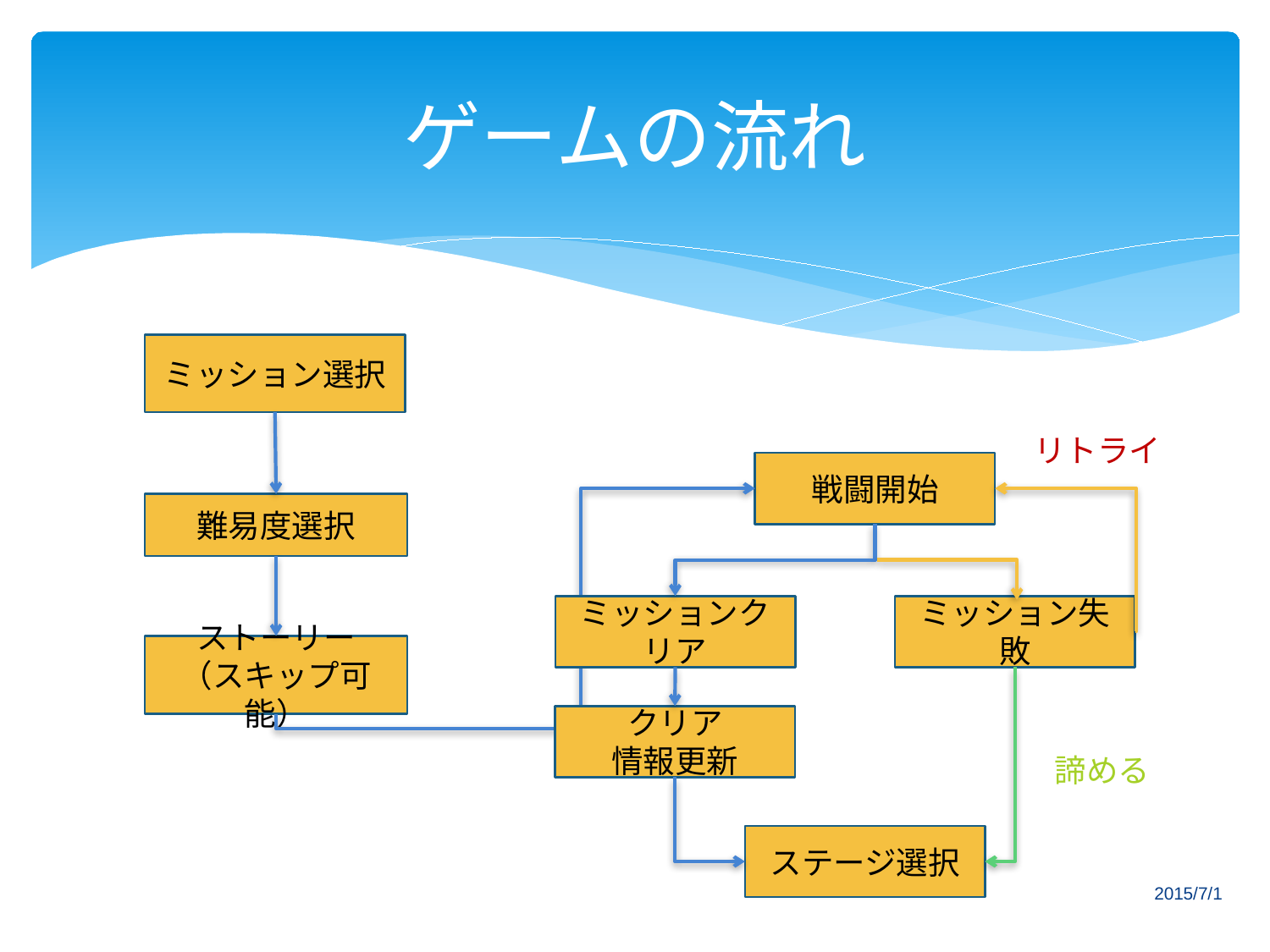

# ゲームの流れ
ミッション選択
リトライ
戦闘開始
難易度選択
ミッションクリア
ミッション失敗
ストーリー
（スキップ可能）
クリア
情報更新
諦める
ステージ選択
2015/7/1